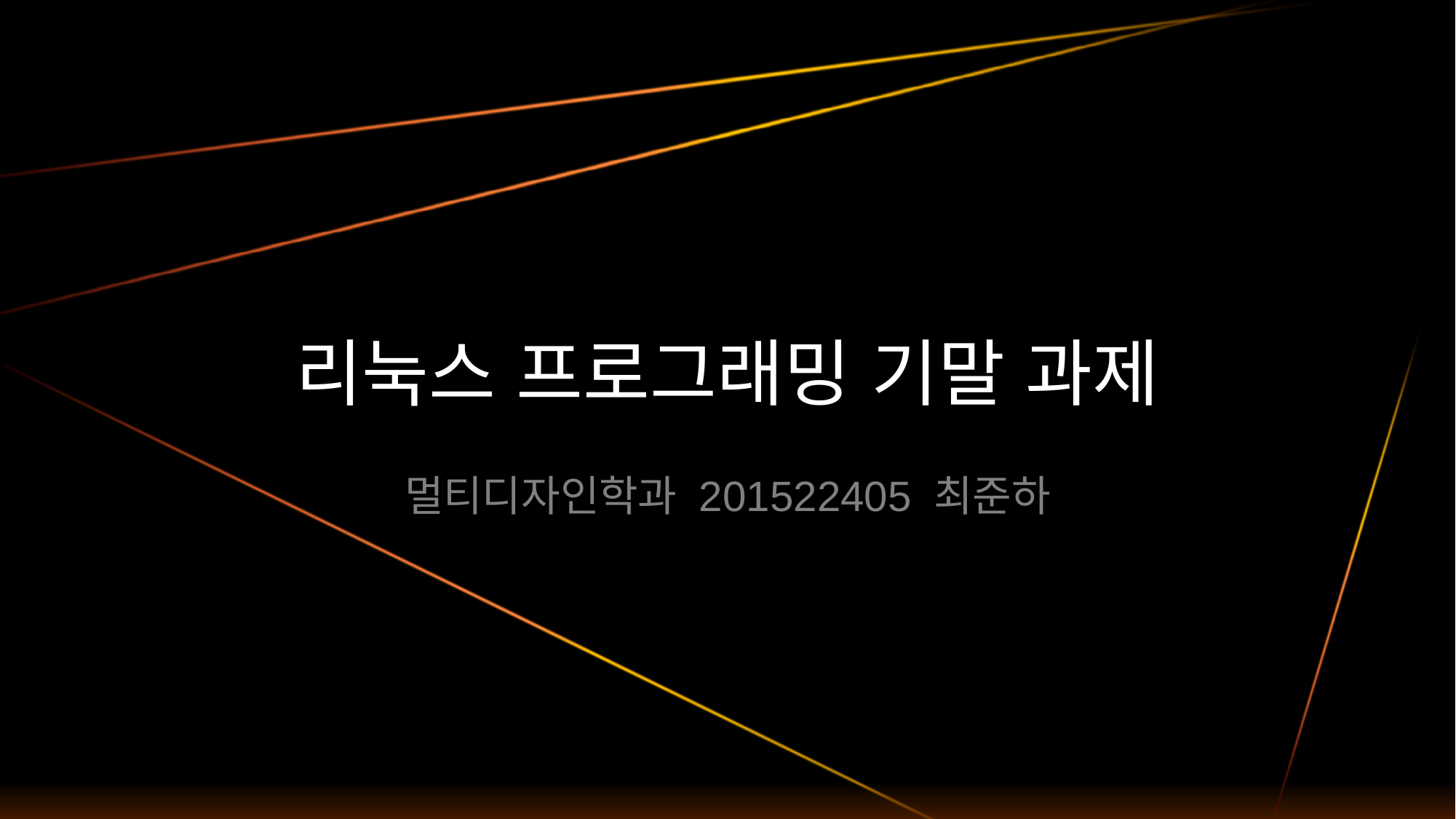

# 리눅스 프로그래밍 기말 과제
멀티디자인학과 201522405 최준하